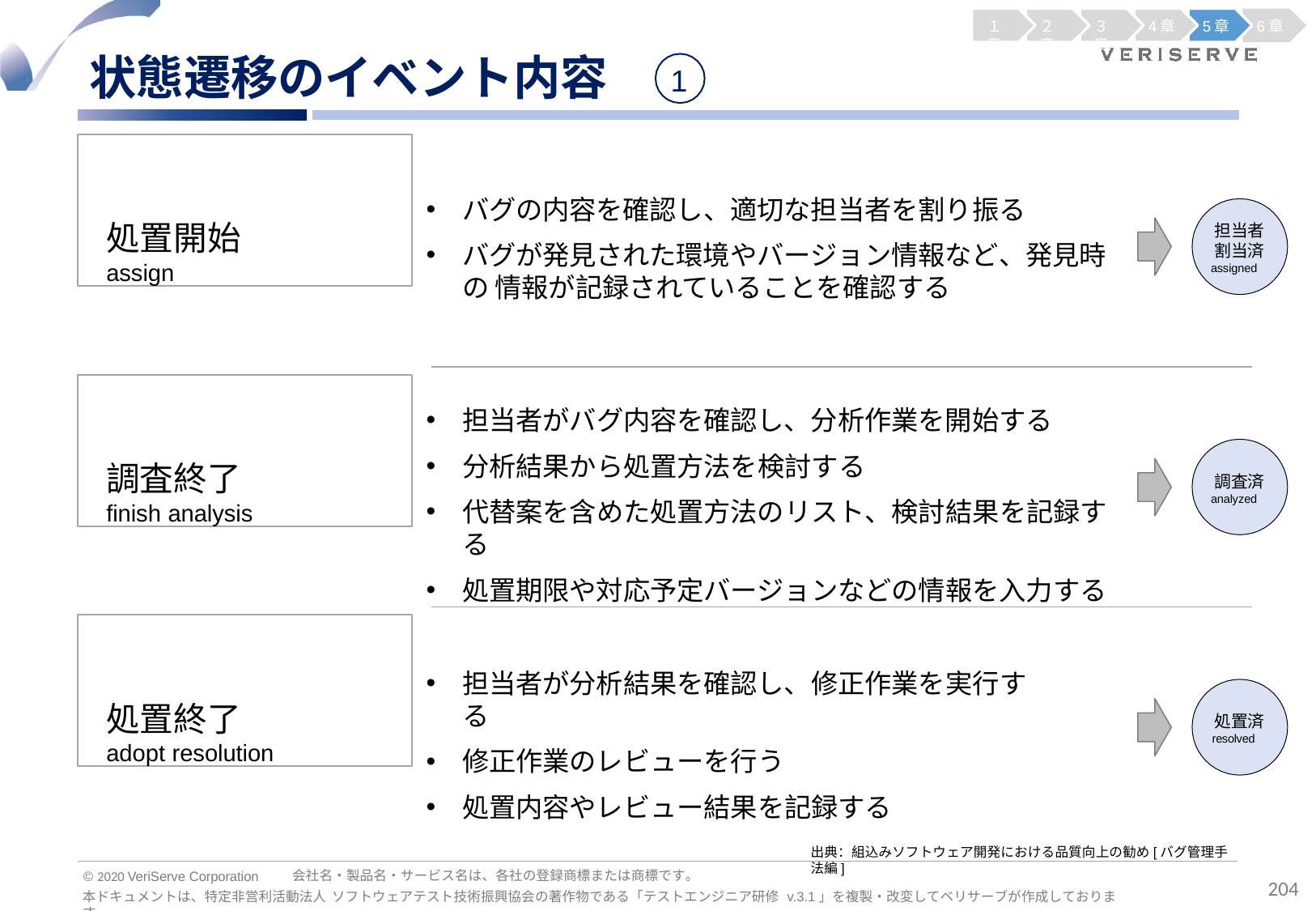

１章
２章
３章
4章
5章
6章
状態遷移のイベント内容

1

処置開始
assign
バグの内容を確認し、適切な担当者を割り振る
バグが発見された環境やバージョン情報など、発見時の 情報が記録されていることを確認する

担当者 割当済
assigned

調査終了
finish analysis
担当者がバグ内容を確認し、分析作業を開始する
分析結果から処置方法を検討する
代替案を含めた処置方法のリスト、検討結果を記録する
処置期限や対応予定バージョンなどの情報を入力する

調査済
analyzed

処置終了
adopt resolution
担当者が分析結果を確認し、修正作業を実行する
修正作業のレビューを行う
処置内容やレビュー結果を記録する

処置済
resolved
出典：組込みソフトウェア開発における品質向上の勧め[バグ管理手法編]
会社名・製品名・サービス名は、各社の登録商標または商標です。
© 2020 VeriServe Corporation
204
本ドキュメントは、特定非営利活動法人 ソフトウェアテスト技術振興協会の著作物である「テストエンジニア研修 v.3.1」を複製・改変してベリサーブが作成しております。